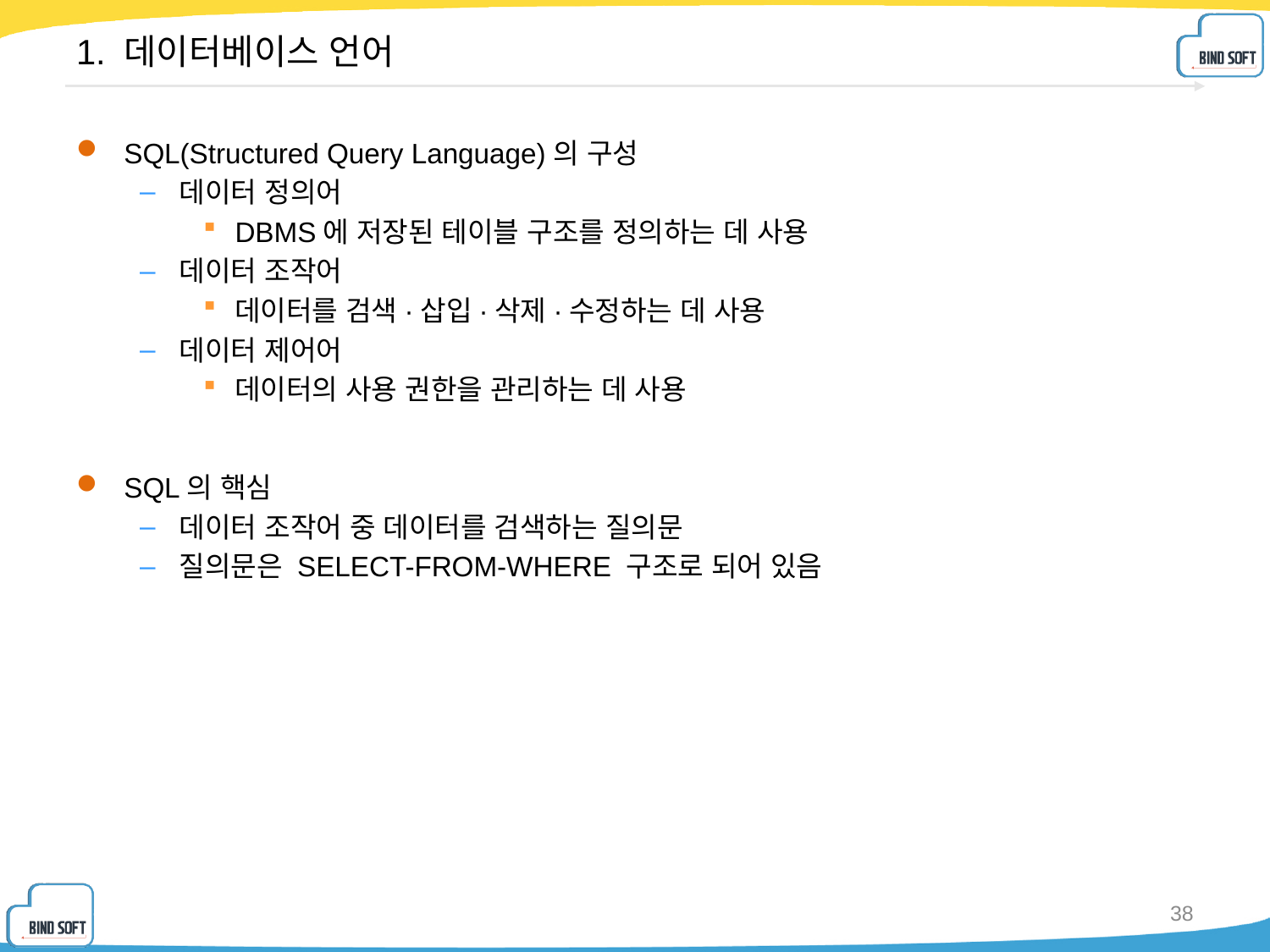

# 1. 데이터베이스 언어
SQL(Structured Query Language)의 구성
데이터 정의어
DBMS에 저장된 테이블 구조를 정의하는 데 사용
데이터 조작어
데이터를 검색·삽입·삭제·수정하는 데 사용
데이터 제어어
데이터의 사용 권한을 관리하는 데 사용

SQL의 핵심
데이터 조작어 중 데이터를 검색하는 질의문
질의문은 SELECT-FROM-WHERE 구조로 되어 있음
38